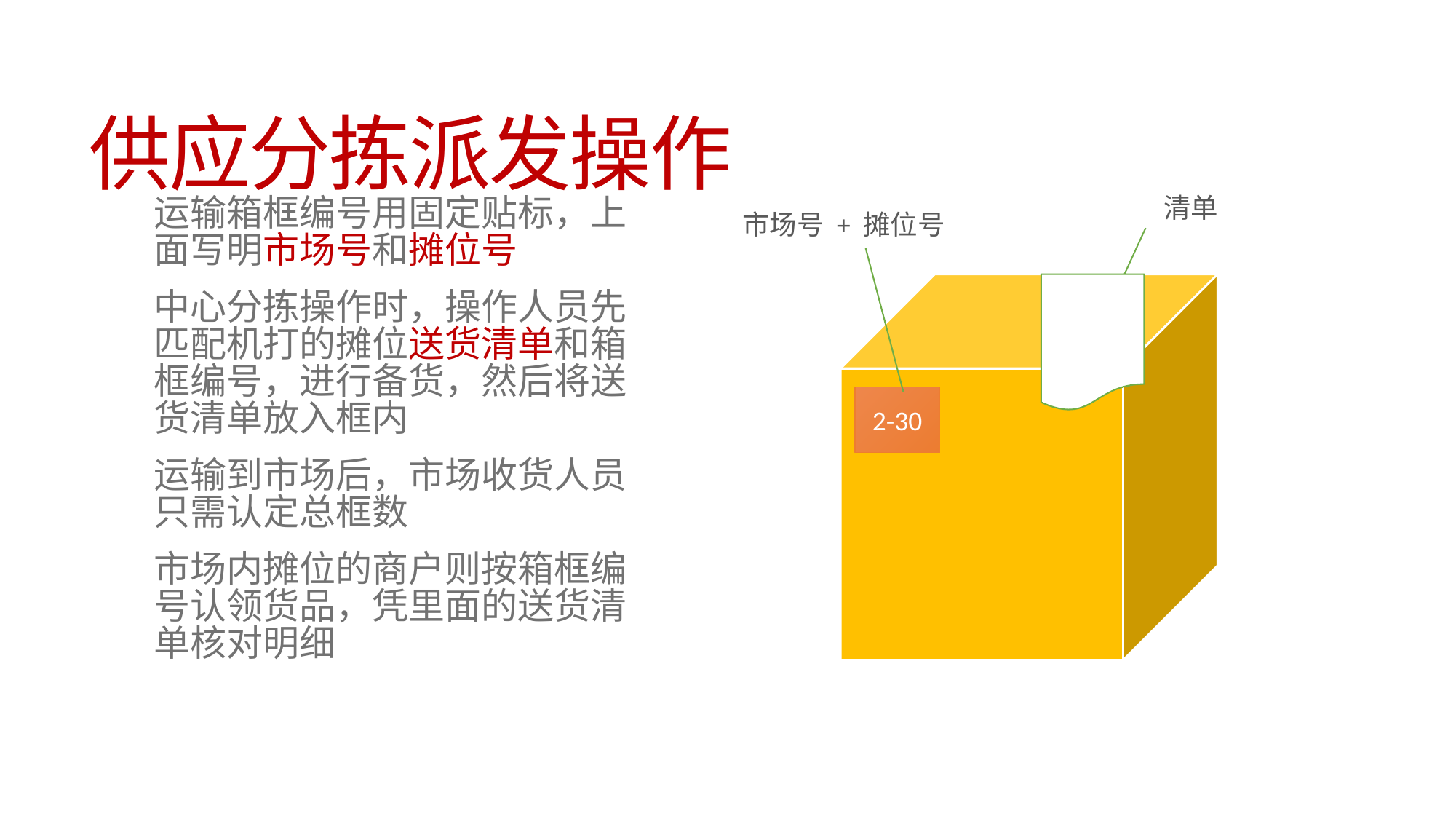

# 供应分拣派发操作
清单
市场号 + 摊位号
运输箱框编号用固定贴标，上面写明市场号和摊位号
中心分拣操作时，操作人员先匹配机打的摊位送货清单和箱框编号，进行备货，然后将送货清单放入框内
运输到市场后，市场收货人员只需认定总框数
市场内摊位的商户则按箱框编号认领货品，凭里面的送货清单核对明细

2-30